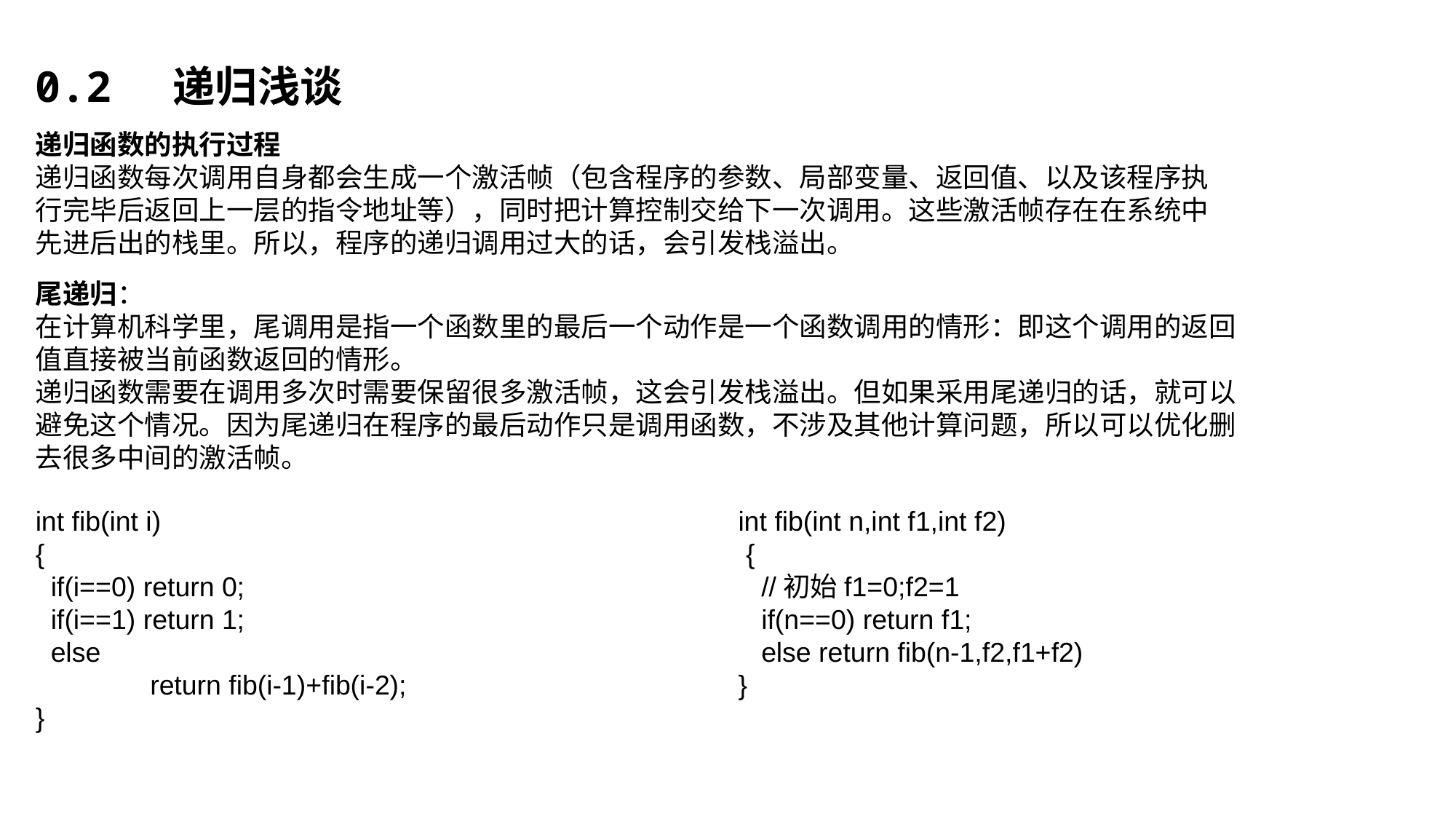

0.2  递归浅谈
递归函数的执行过程
递归函数每次调用自身都会生成一个激活帧（包含程序的参数、局部变量、返回值、以及该程序执行完毕后返回上一层的指令地址等），同时把计算控制交给下一次调用。这些激活帧存在在系统中先进后出的栈里。所以，程序的递归调用过大的话，会引发栈溢出。

尾递归：
在计算机科学里，尾调用是指一个函数里的最后一个动作是一个函数调用的情形：即这个调用的返回值直接被当前函数返回的情形。
递归函数需要在调用多次时需要保留很多激活帧，这会引发栈溢出。但如果采用尾递归的话，就可以避免这个情况。因为尾递归在程序的最后动作只是调用函数，不涉及其他计算问题，所以可以优化删去很多中间的激活帧。
int fib(int n,int f1,int f2)
 {
   //初始f1=0;f2=1
   if(n==0) return f1;
   else return fib(n-1,f2,f1+f2)
}
int fib(int i)
{
  if(i==0) return 0;
  if(i==1) return 1;
  else
               return fib(i-1)+fib(i-2);
}